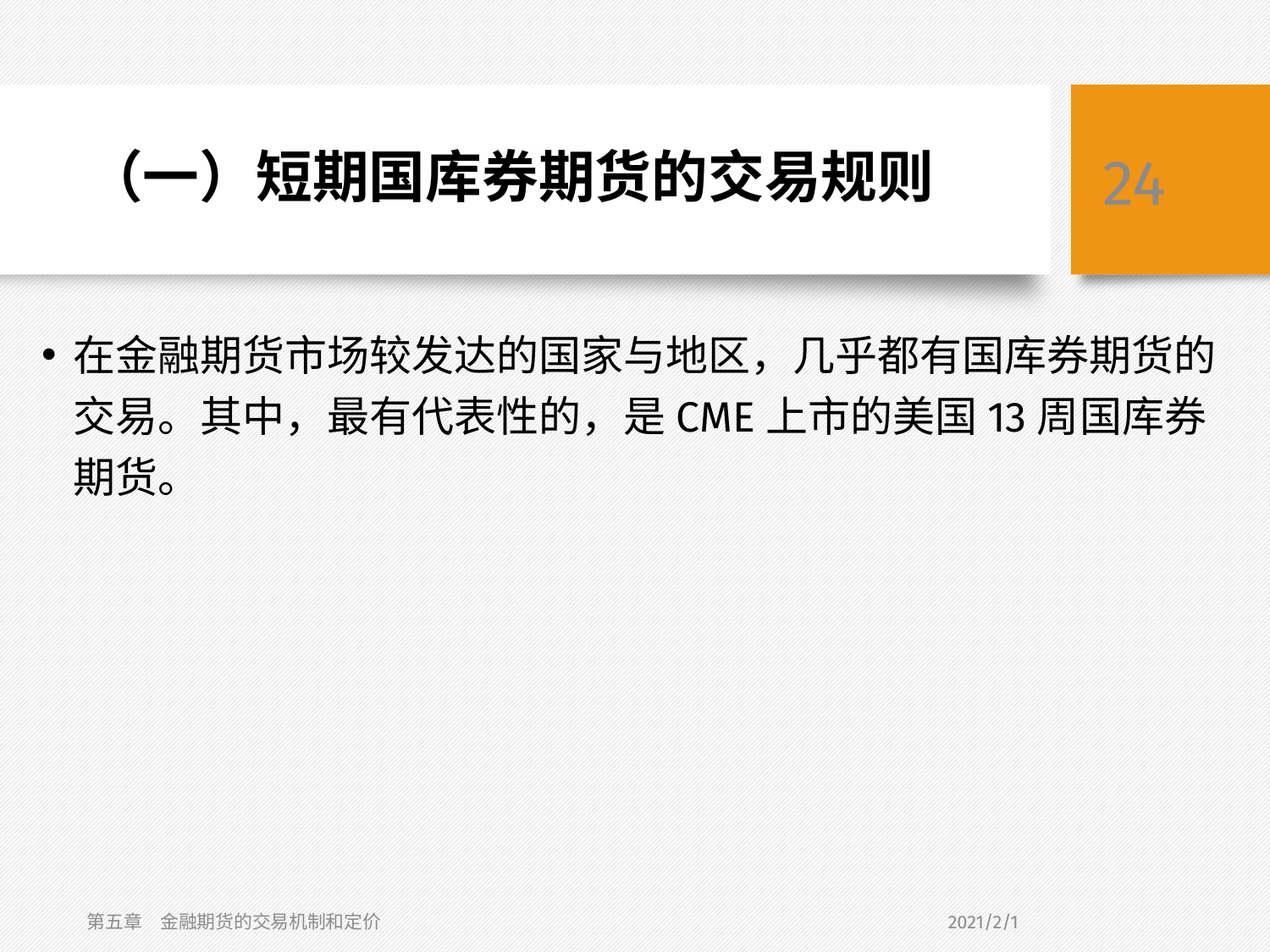

# （一）短期国库券期货的交易规则
24
在金融期货市场较发达的国家与地区，几乎都有国库券期货的交易。其中，最有代表性的，是CME上市的美国13周国库券期货。
2021/2/1
第五章　金融期货的交易机制和定价